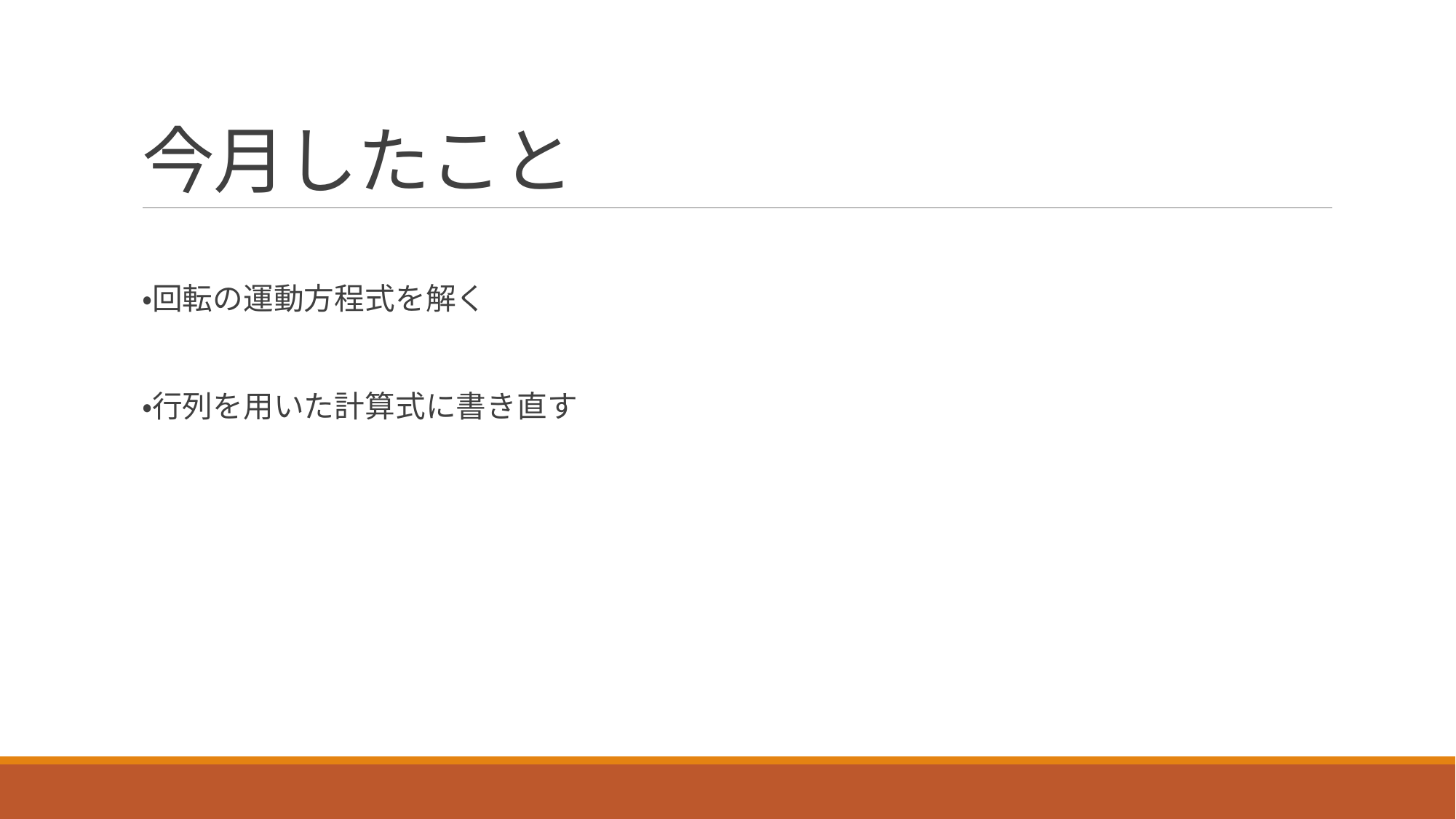

# 今月したこと

・回転の運動方程式を解く

・行列を用いた計算式に書き直す